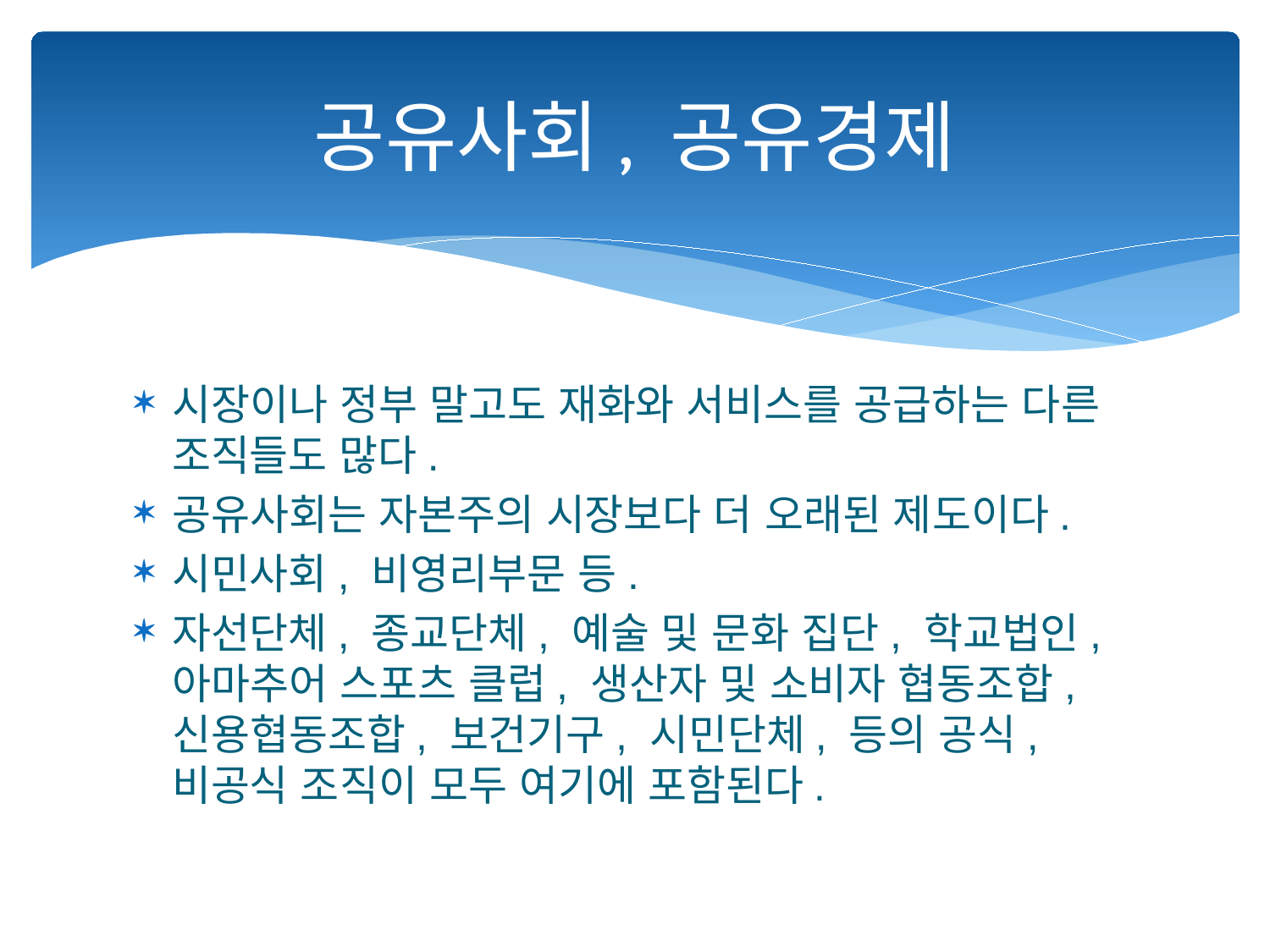

# 공유사회, 공유경제
시장이나 정부 말고도 재화와 서비스를 공급하는 다른 조직들도 많다.
공유사회는 자본주의 시장보다 더 오래된 제도이다.
시민사회, 비영리부문 등.
자선단체, 종교단체, 예술 및 문화 집단, 학교법인, 아마추어 스포츠 클럽, 생산자 및 소비자 협동조합, 신용협동조합, 보건기구, 시민단체, 등의 공식, 비공식 조직이 모두 여기에 포함된다.